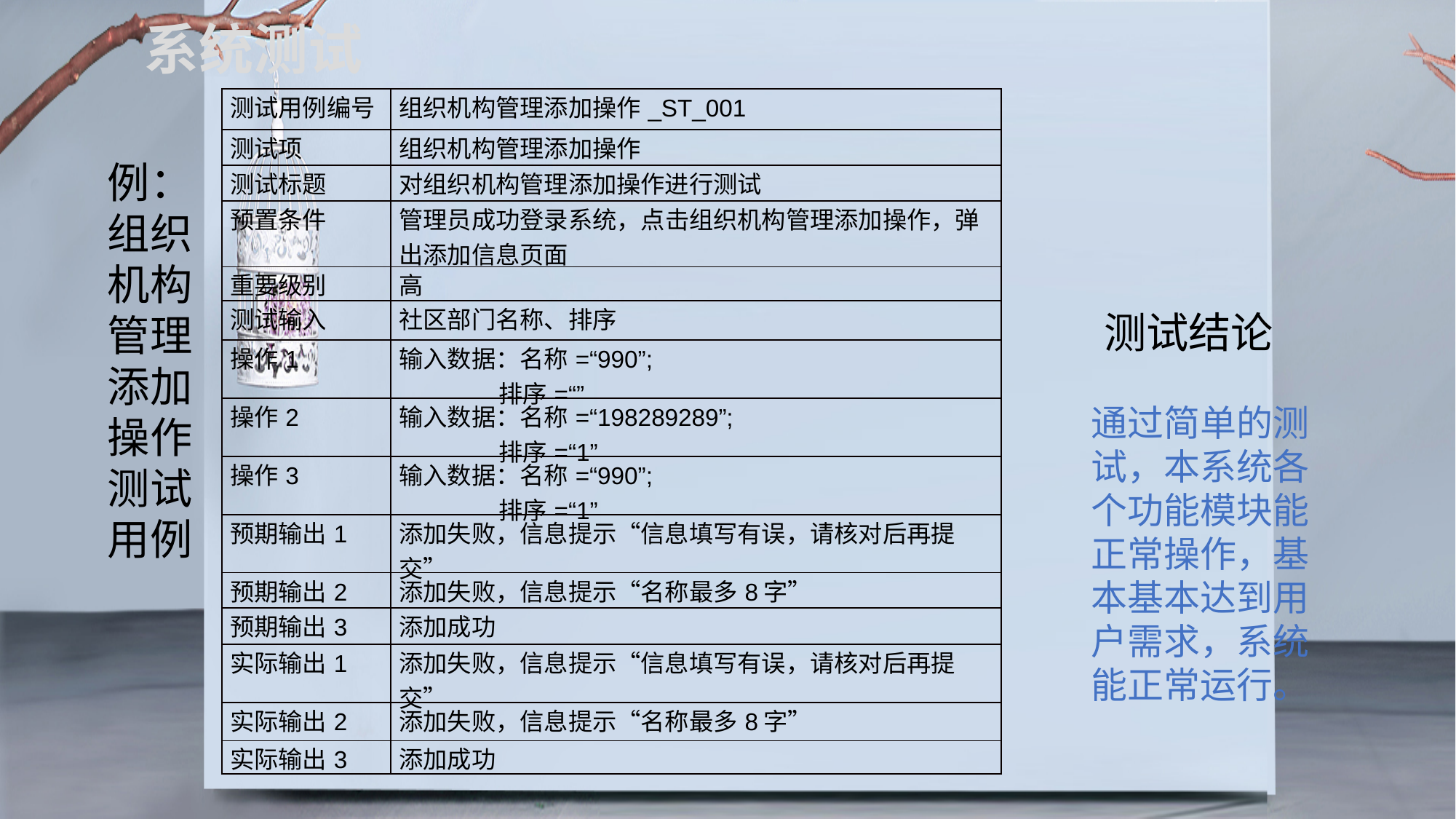

系统测试
| 测试用例编号 | 组织机构管理添加操作\_ST\_001 |
| --- | --- |
| 测试项 | 组织机构管理添加操作 |
| 测试标题 | 对组织机构管理添加操作进行测试 |
| 预置条件 | 管理员成功登录系统，点击组织机构管理添加操作，弹出添加信息页面 |
| 重要级别 | 高 |
| 测试输入 | 社区部门名称、排序 |
| 操作1 | 输入数据：名称=“990”; 排序=“” |
| 操作2 | 输入数据：名称=“198289289”; 排序=“1” |
| 操作3 | 输入数据：名称=“990”; 排序=“1” |
| 预期输出1 | 添加失败，信息提示“信息填写有误，请核对后再提交” |
| 预期输出2 | 添加失败，信息提示“名称最多8字” |
| 预期输出3 | 添加成功 |
| 实际输出1 | 添加失败，信息提示“信息填写有误，请核对后再提交” |
| 实际输出2 | 添加失败，信息提示“名称最多8字” |
| 实际输出3 | 添加成功 |
例：组织机构管理添加操作测试用例
测试结论
通过简单的测试，本系统各个功能模块能正常操作，基本基本达到用户需求，系统能正常运行。